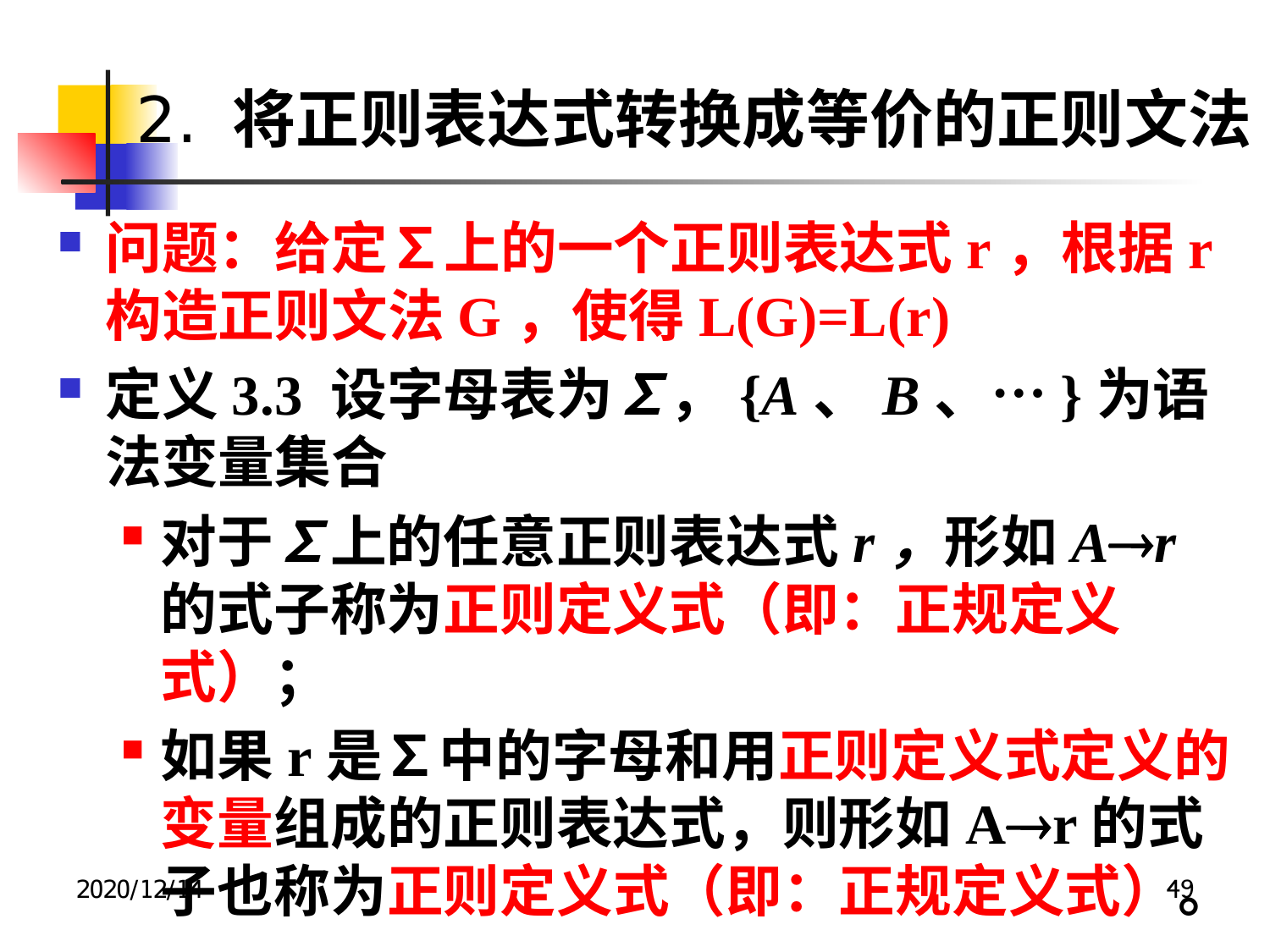

2. 将正则表达式转换成等价的正则文法
问题：给定∑上的一个正则表达式r，根据r构造正则文法G，使得L(G)=L(r)
定义3.3 设字母表为∑，{A、B、…}为语法变量集合
对于∑上的任意正则表达式r，形如A→r的式子称为正则定义式（即：正规定义式）；
如果r是∑中的字母和用正则定义式定义的变量组成的正则表达式，则形如A→r的式子也称为正则定义式（即：正规定义式）。
2020/12/14
49